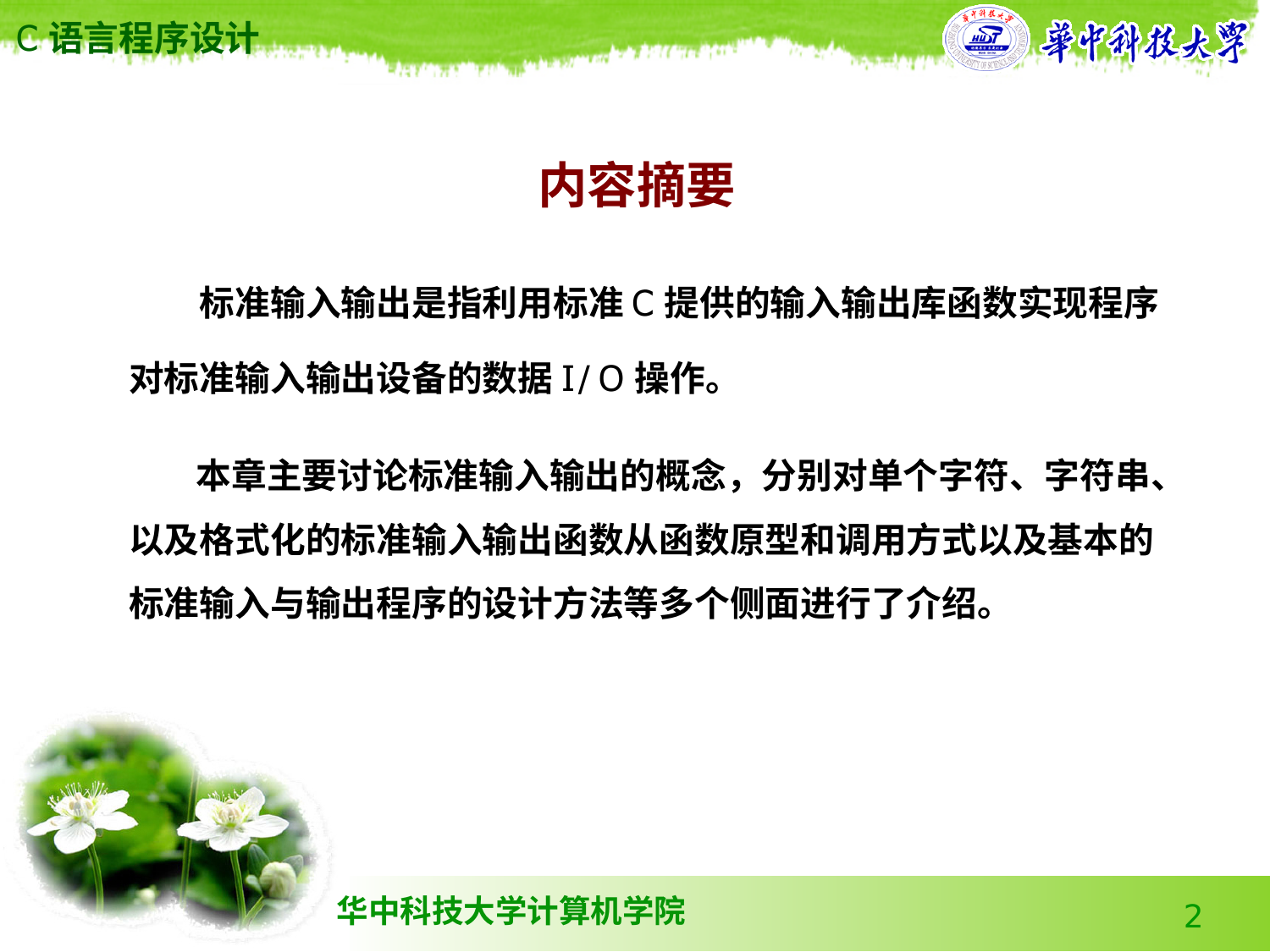

内容摘要
　　标准输入输出是指利用标准C提供的输入输出库函数实现程序对标准输入输出设备的数据I/O操作。
      本章主要讨论标准输入输出的概念，分别对单个字符、字符串、以及格式化的标准输入输出函数从函数原型和调用方式以及基本的标准输入与输出程序的设计方法等多个侧面进行了介绍。
2